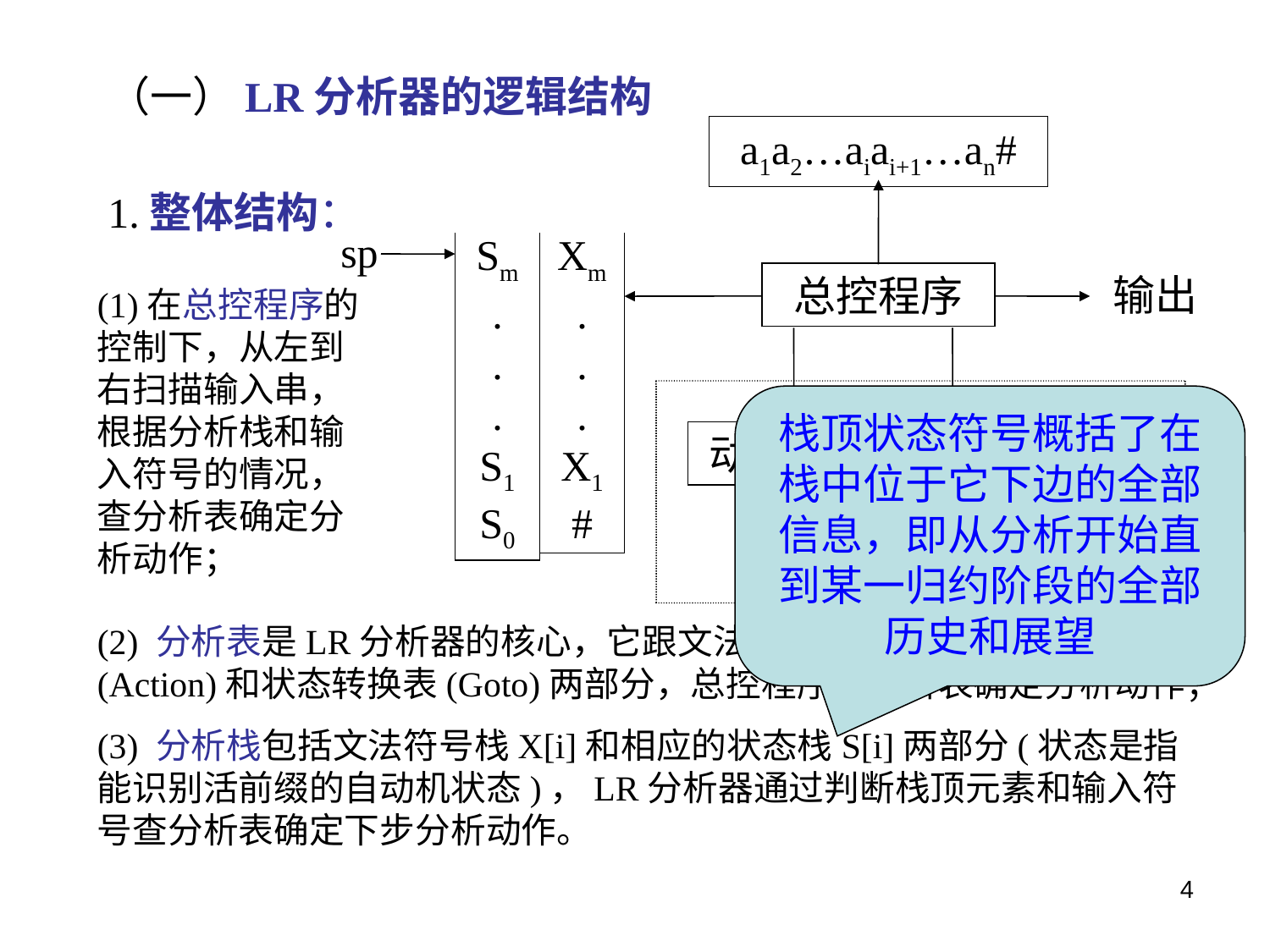

（一）LR分析器的逻辑结构
a1a2…aiai+1…an#

Sm
.
.
.
S1
S0
Xm
.
.
.
X1
#
sp

输出

分析表

动作表
状态转换表
总控程序
1.整体结构：
(1)在总控程序的控制下，从左到右扫描输入串，根据分析栈和输入符号的情况，查分析表确定分析动作；
栈顶状态符号概括了在栈中位于它下边的全部信息，即从分析开始直到某一归约阶段的全部历史和展望
(2) 分析表是LR分析器的核心，它跟文法有关，它包括动作表(Action)和状态转换表(Goto)两部分，总控程序据分析表确定分析动作；
(3) 分析栈包括文法符号栈X[i]和相应的状态栈S[i]两部分(状态是指能识别活前缀的自动机状态)，LR分析器通过判断栈顶元素和输入符号查分析表确定下步分析动作。

4